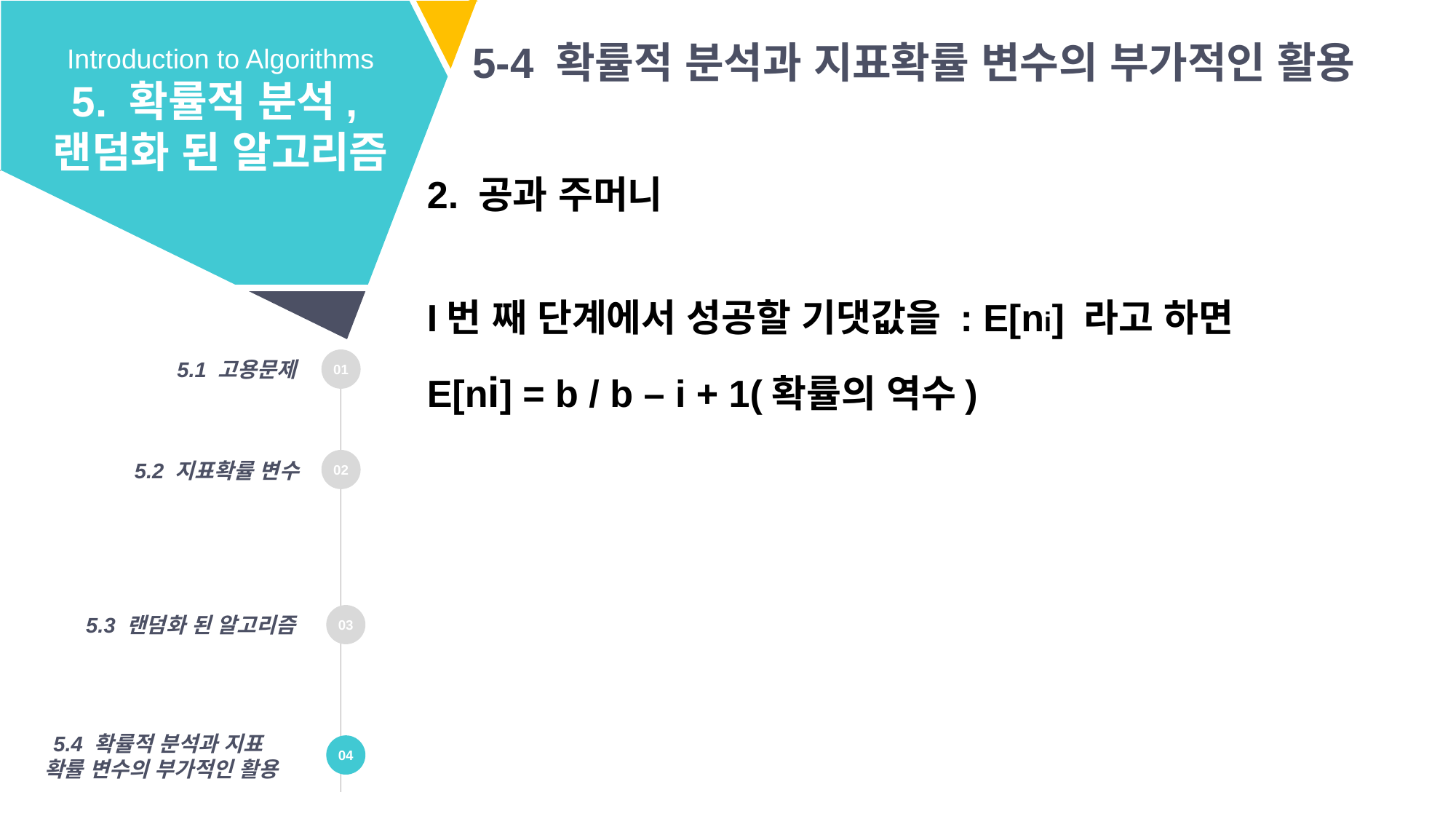

5-4 확률적 분석과 지표확률 변수의 부가적인 활용
Introduction to Algorithms
5. 확률적 분석,
랜덤화 된 알고리즘
2. 공과 주머니
I번 째 단계에서 성공할 기댓값을 : E[ni] 라고 하면
E[ni] = b / b – i + 1(확률의 역수)
01
5.1 고용문제
02
5.2 지표확률 변수
03
5.3 랜덤화 된 알고리즘
5.4 확률적 분석과 지표
확률 변수의 부가적인 활용
04